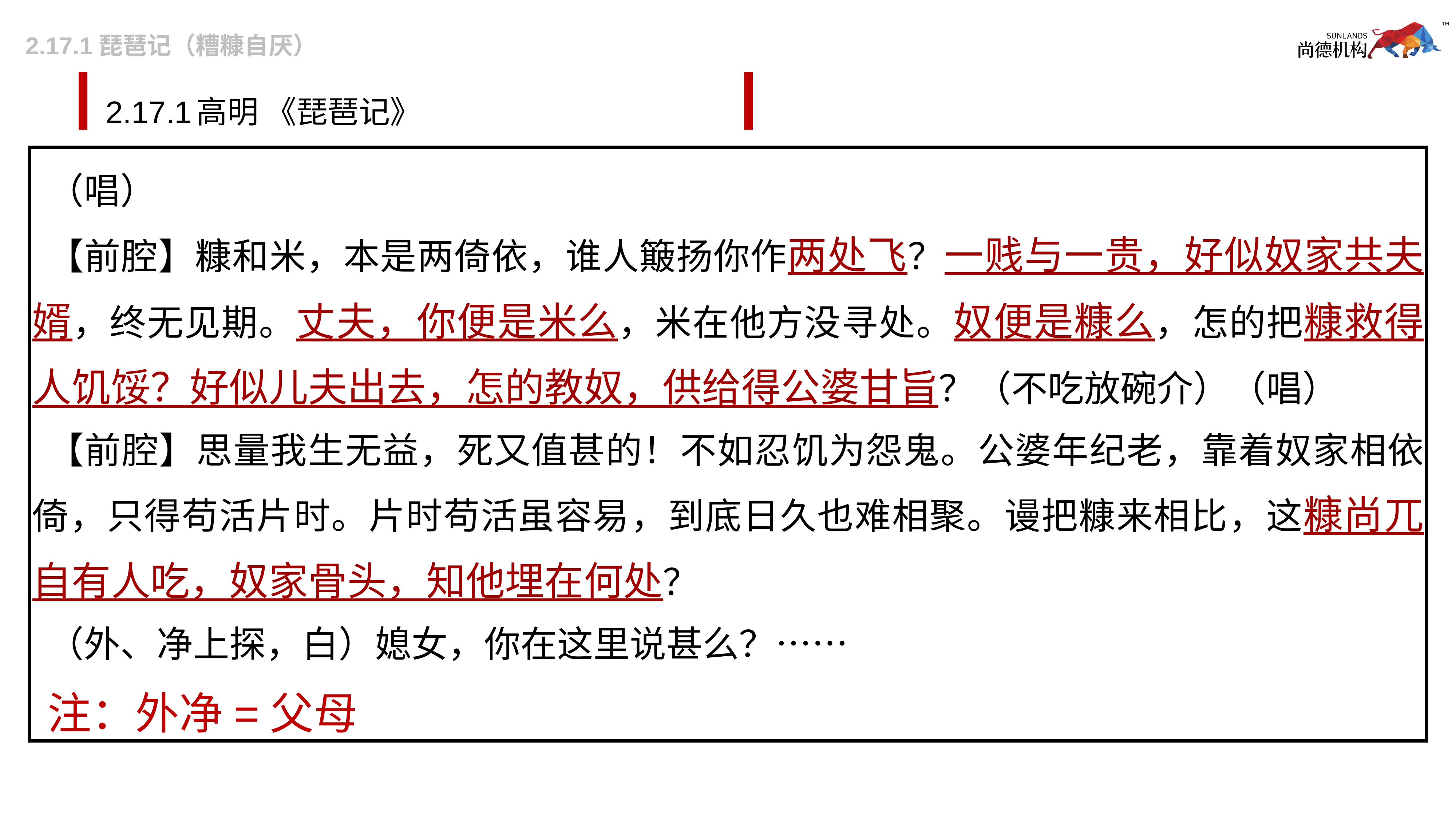

2.17.1琵琶记（糟糠自厌）
# 2.17.1高明 《琵琶记》
（唱）
【前腔】糠和米，本是两倚依，谁人簸扬你作两处飞？一贱与一贵，好似奴家共夫婿，终无见期。丈夫，你便是米么，米在他方没寻处。奴便是糠么，怎的把糠救得人饥馁？好似儿夫出去，怎的教奴，供给得公婆甘旨？（不吃放碗介）（唱）
【前腔】思量我生无益，死又值甚的！不如忍饥为怨鬼。公婆年纪老，靠着奴家相依倚，只得苟活片时。片时苟活虽容易，到底日久也难相聚。谩把糠来相比，这糠尚兀自有人吃，奴家骨头，知他埋在何处？
（外、净上探，白）媳女，你在这里说甚么？……
注：外净=父母